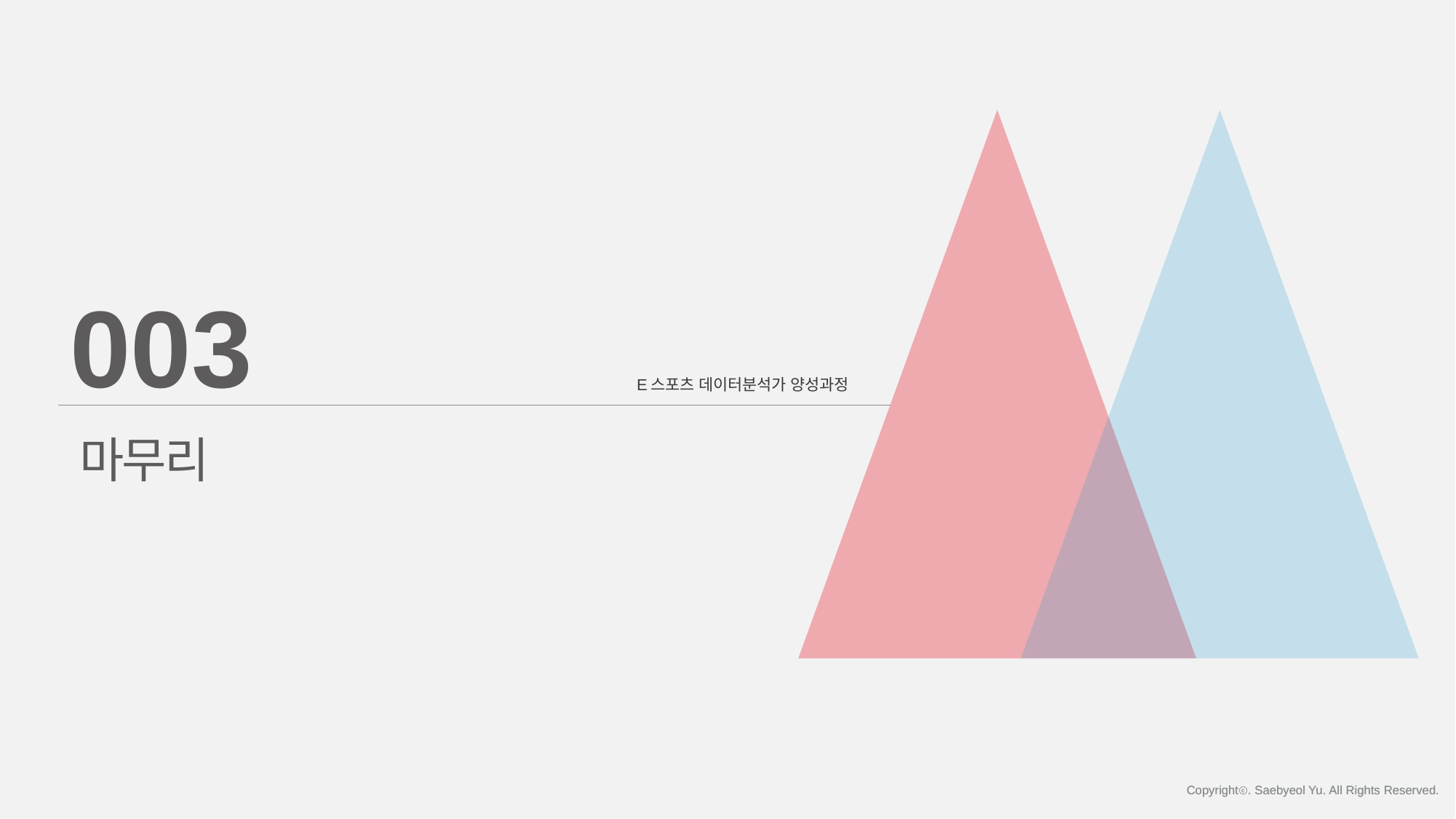

003
E스포츠 데이터분석가 양성과정
마무리
Copyrightⓒ. Saebyeol Yu. All Rights Reserved.